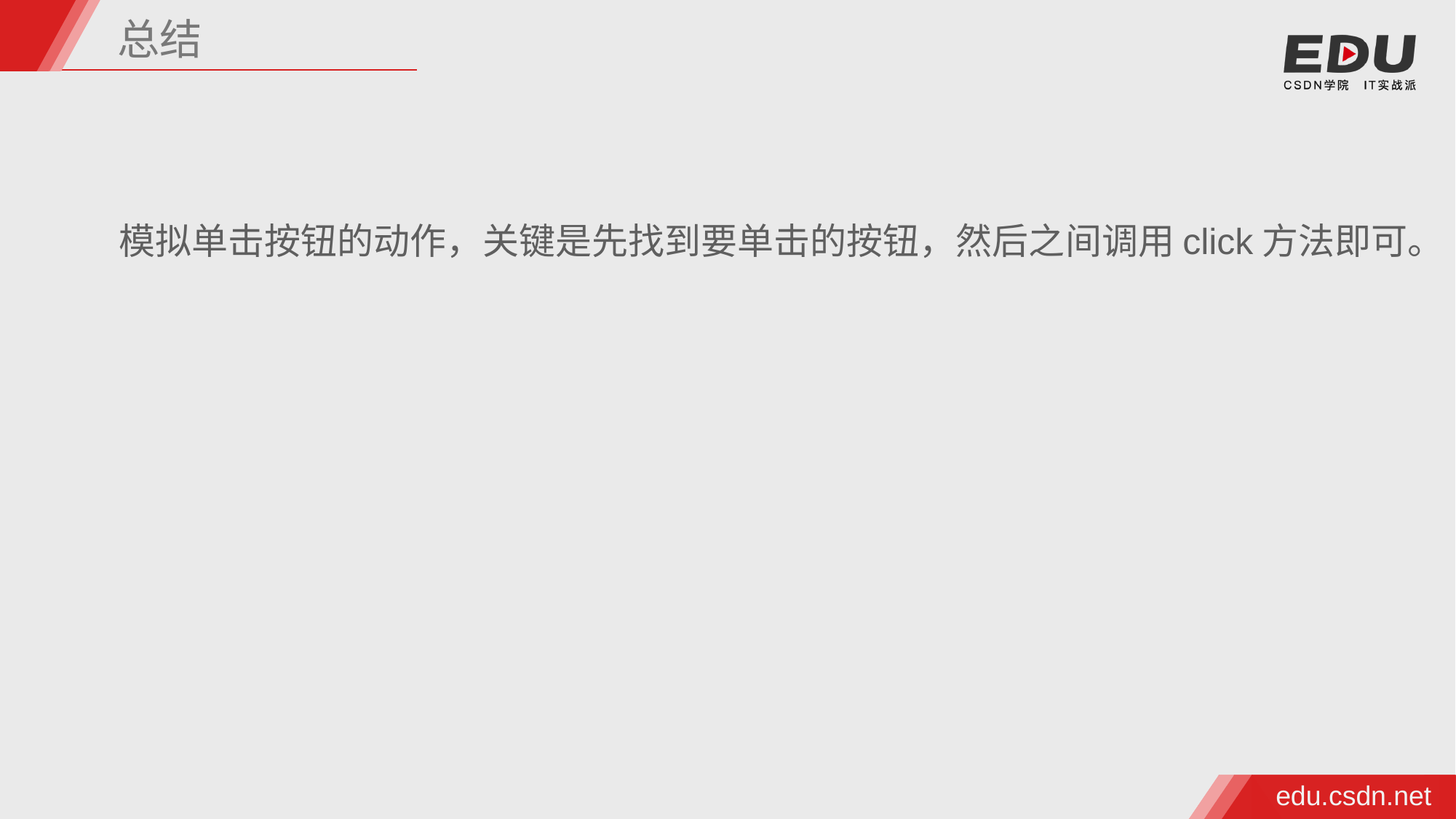

总结
模拟单击按钮的动作，关键是先找到要单击的按钮，然后之间调用click方法即可。
edu.csdn.net